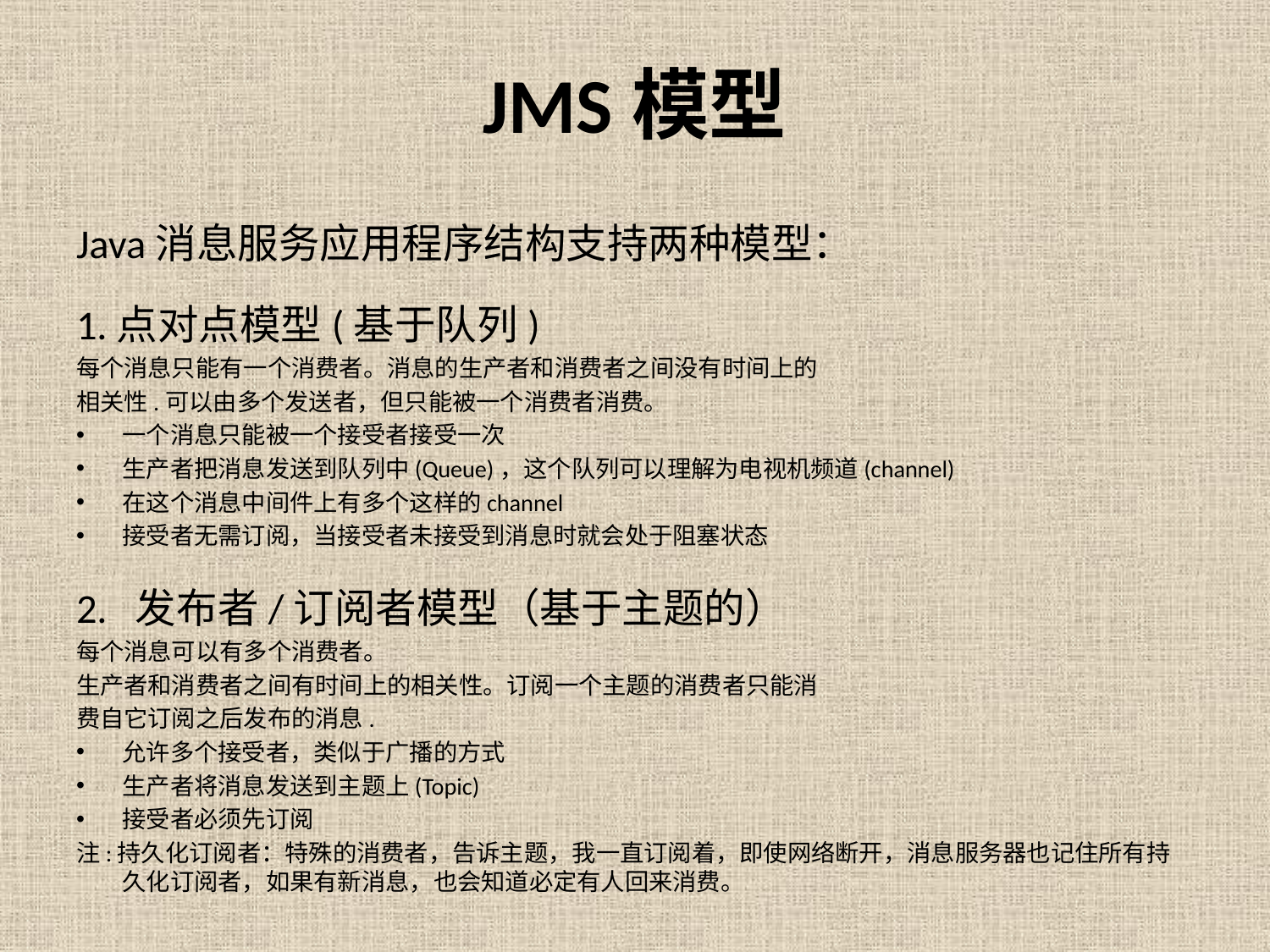

# JMS模型
Java消息服务应用程序结构支持两种模型：
1.点对点模型(基于队列)
每个消息只能有一个消费者。消息的生产者和消费者之间没有时间上的
相关性.可以由多个发送者，但只能被一个消费者消费。
一个消息只能被一个接受者接受一次
生产者把消息发送到队列中(Queue)，这个队列可以理解为电视机频道(channel)
在这个消息中间件上有多个这样的channel
接受者无需订阅，当接受者未接受到消息时就会处于阻塞状态
2.  发布者/订阅者模型（基于主题的）
每个消息可以有多个消费者。
生产者和消费者之间有时间上的相关性。订阅一个主题的消费者只能消
费自它订阅之后发布的消息.
允许多个接受者，类似于广播的方式
生产者将消息发送到主题上(Topic)
接受者必须先订阅
注:持久化订阅者：特殊的消费者，告诉主题，我一直订阅着，即使网络断开，消息服务器也记住所有持久化订阅者，如果有新消息，也会知道必定有人回来消费。